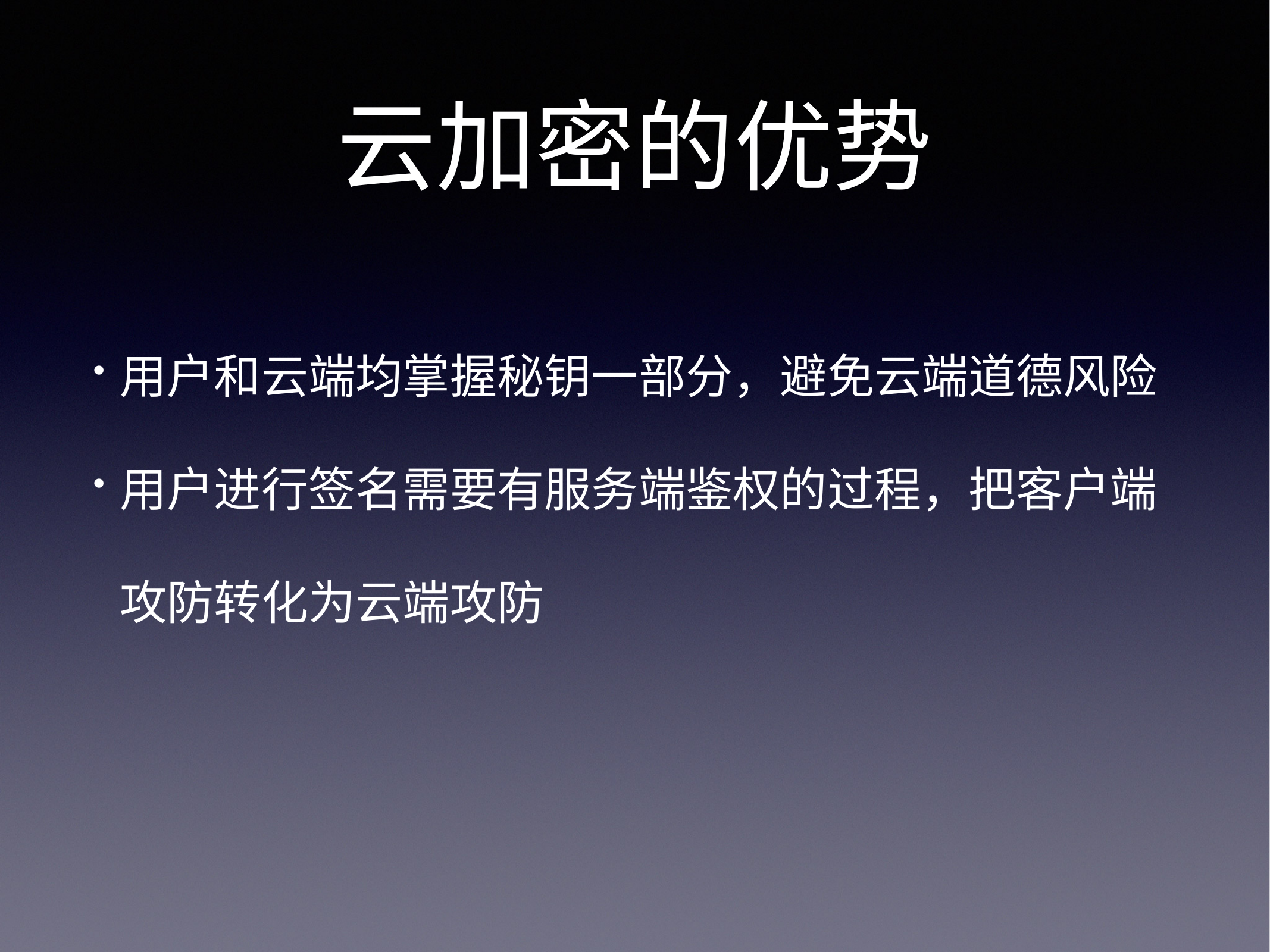

# 云加密的优势

用户和云端均掌握秘钥一部分，避免云端道德风险
用户进行签名需要有服务端鉴权的过程，把客户端攻防转化为云端攻防